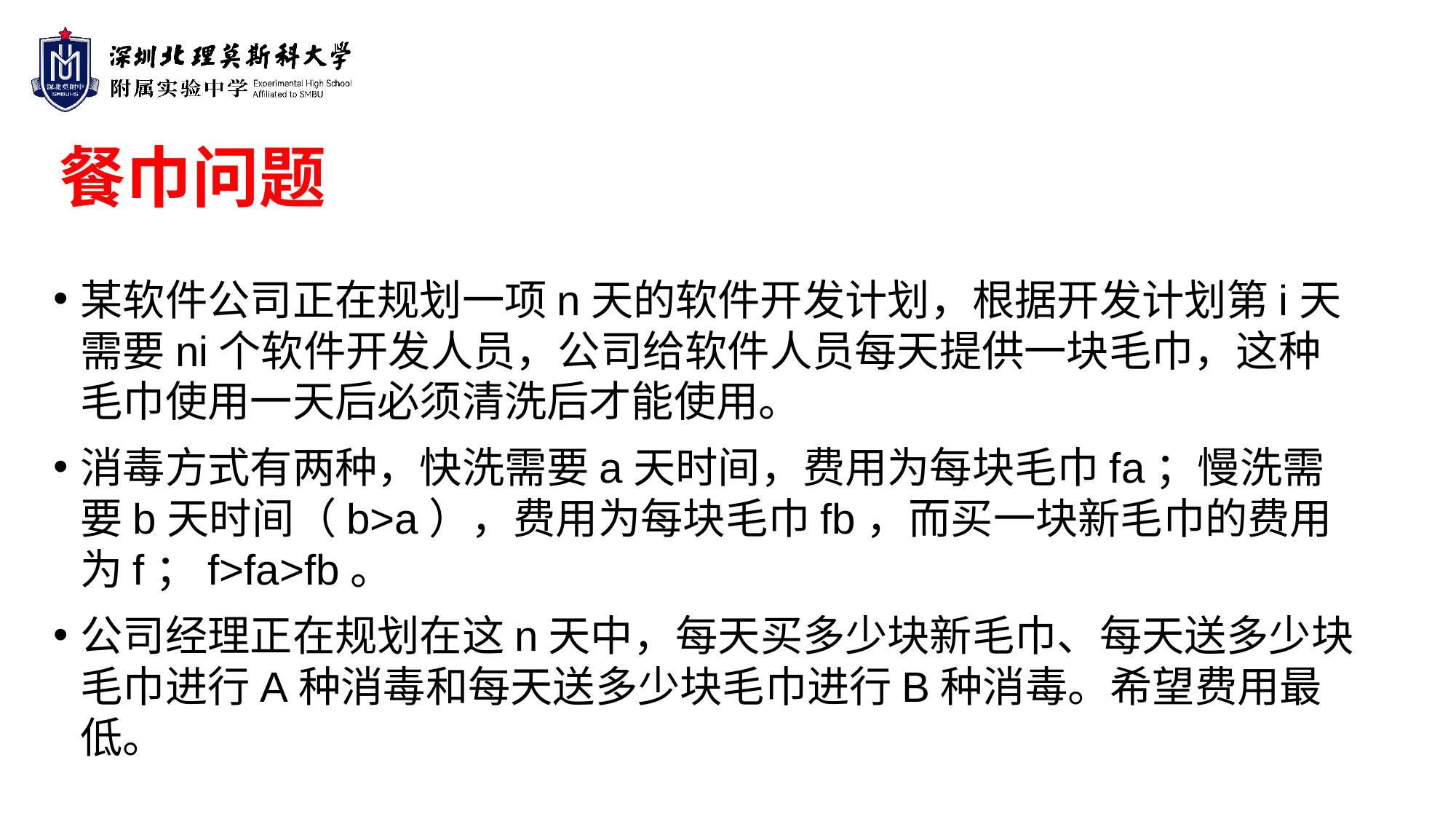

餐巾问题
某软件公司正在规划一项n天的软件开发计划，根据开发计划第i天需要ni个软件开发人员，公司给软件人员每天提供一块毛巾，这种毛巾使用一天后必须清洗后才能使用。
消毒方式有两种，快洗需要a天时间，费用为每块毛巾fa；慢洗需要b天时间（b>a），费用为每块毛巾fb，而买一块新毛巾的费用为f；f>fa>fb。
公司经理正在规划在这n天中，每天买多少块新毛巾、每天送多少块毛巾进行A种消毒和每天送多少块毛巾进行B种消毒。希望费用最低。